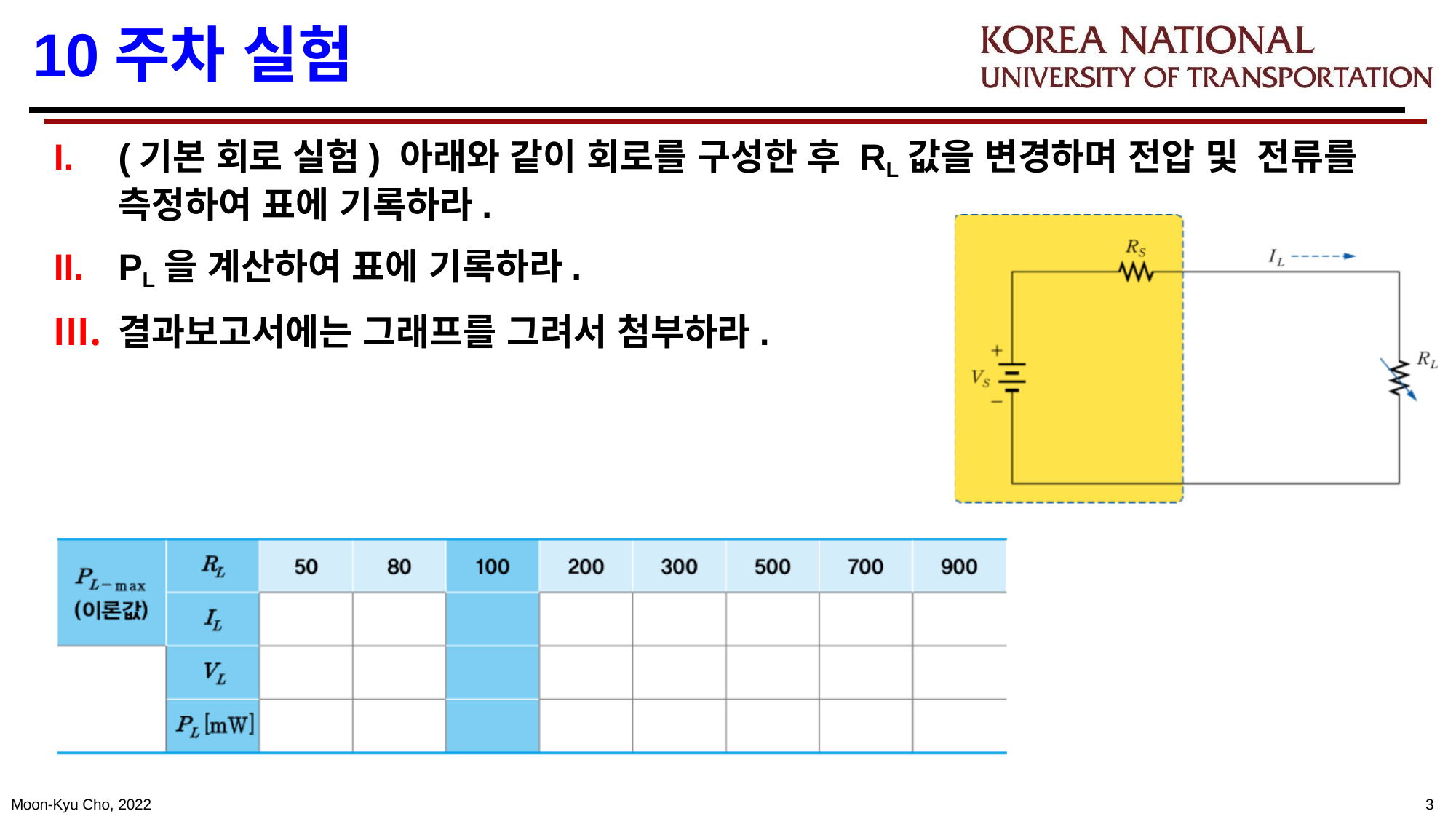

# 10주차 실험
(기본 회로 실험) 아래와 같이 회로를 구성한 후 RL값을 변경하며 전압 및 전류를
측정하여 표에 기록하라.
PL을 계산하여 표에 기록하라.
결과보고서에는 그래프를 그려서 첨부하라.

Moon-Kyu Cho, 2022
3